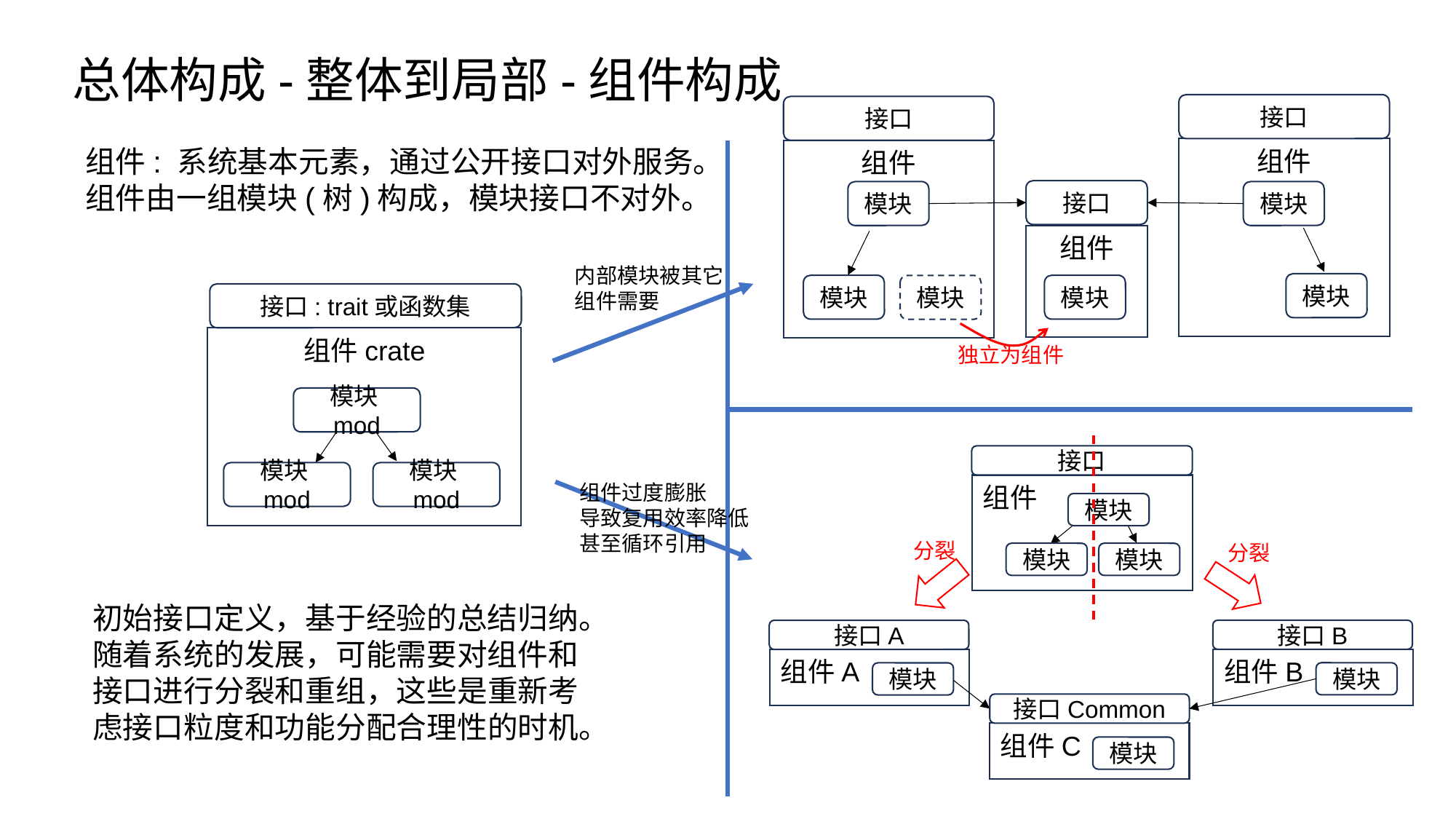

总体构成-整体到局部-组件构成
接口
接口
组件: 系统基本元素，通过公开接口对外服务。
组件由一组模块(树)构成，模块接口不对外。
组件
组件
接口
模块
模块
组件
内部模块被其它组件需要
模块
模块
模块
模块
接口: trait或函数集
组件crate
模块mod
模块mod
模块mod

独立为组件
接口
组件
模块
模块
模块
组件过度膨胀
导致复用效率降低
甚至循环引用
分裂
分裂

初始接口定义，基于经验的总结归纳。
随着系统的发展，可能需要对组件和接口进行分裂和重组，这些是重新考虑接口粒度和功能分配合理性的时机。
接口B
接口A
组件B
组件A
模块
模块
接口Common
组件C
模块